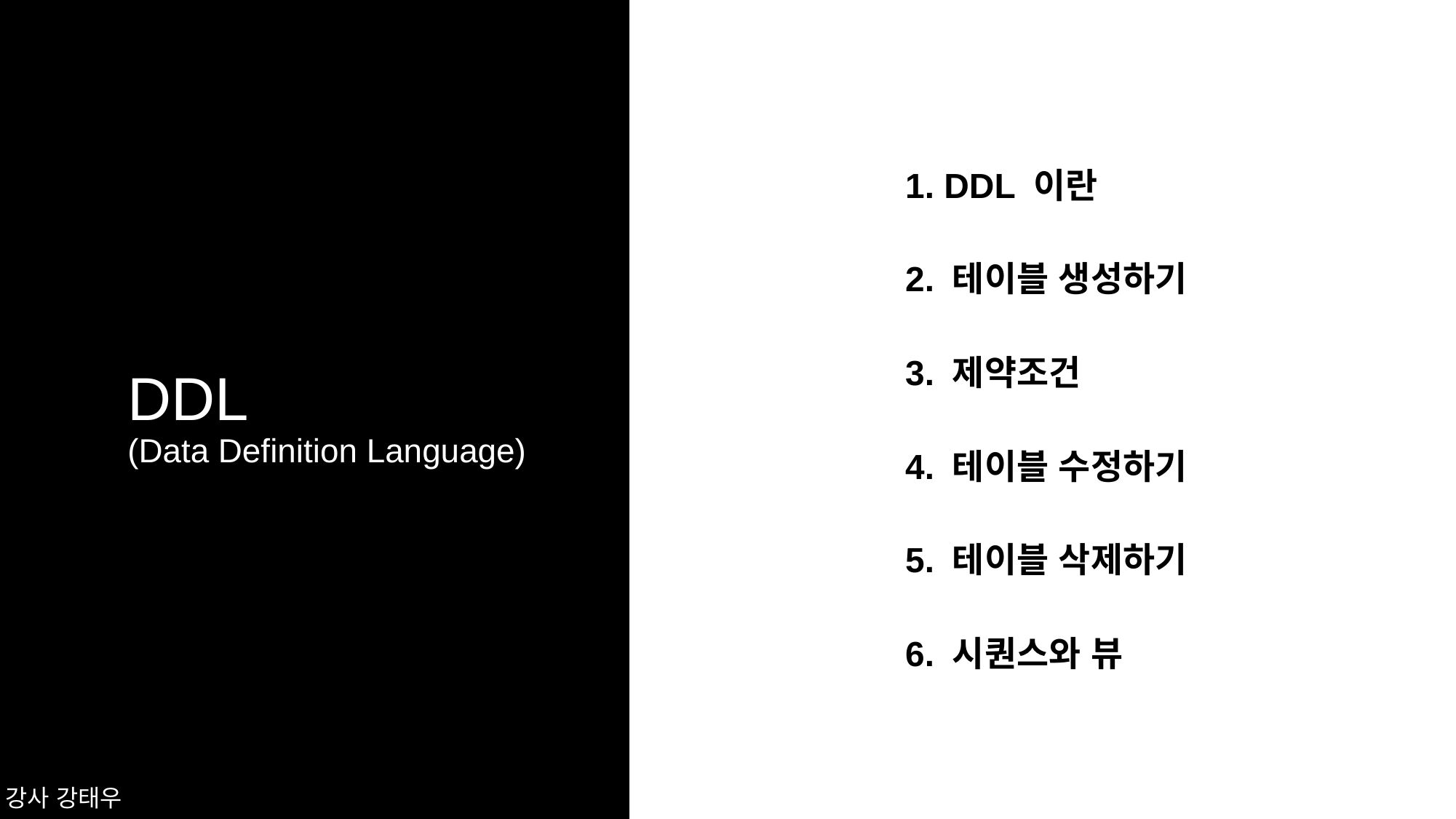

1. DDL 이란

2. 테이블 생성하기

3. 제약조건

4. 테이블 수정하기

5. 테이블 삭제하기

6. 시퀀스와 뷰
# DDL (Data Definition Language)
강사 강태우